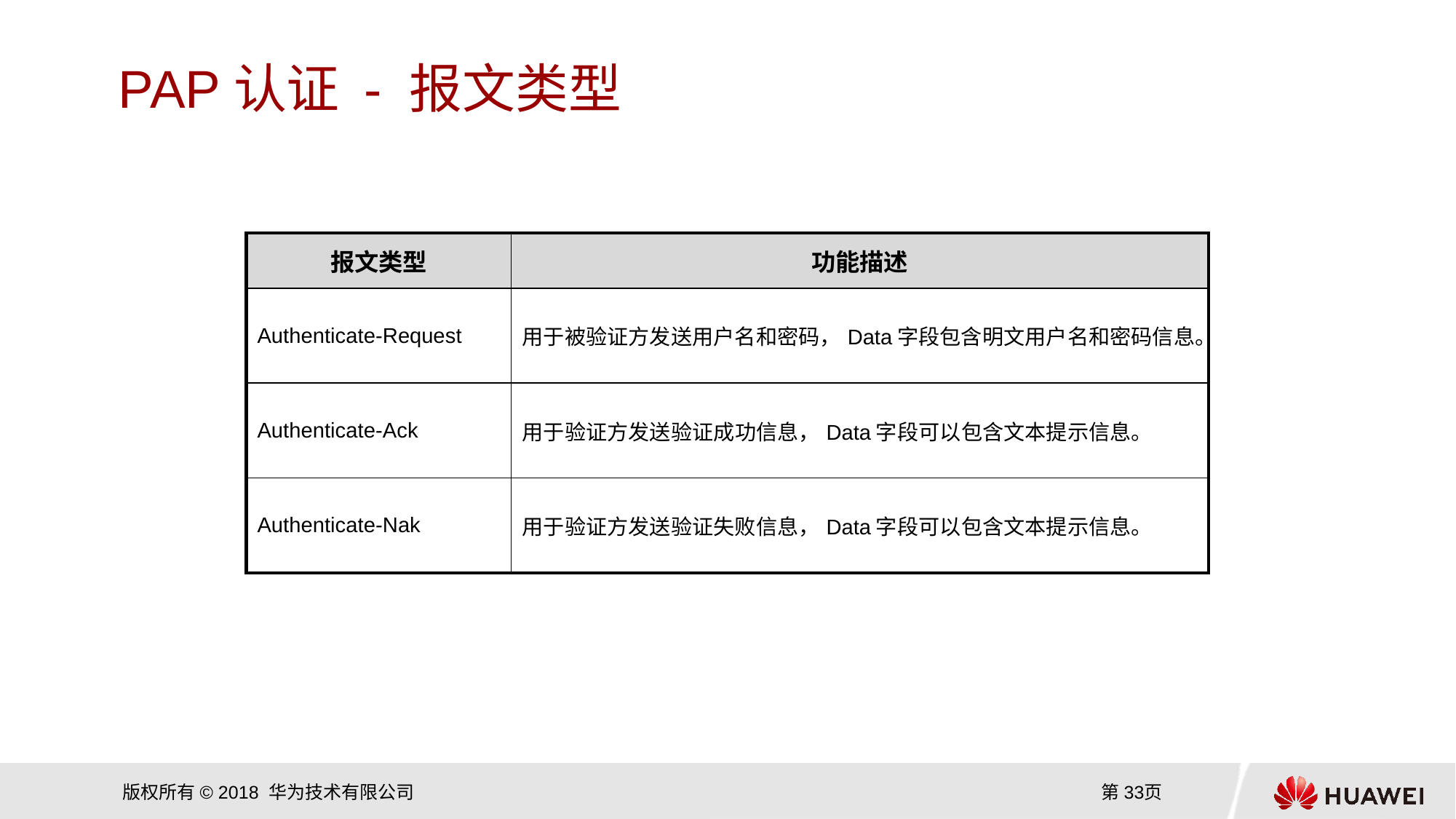

# PAP认证 - 报文类型
| 报文类型 | 功能描述 |
| --- | --- |
| Authenticate-Request | 用于被验证方发送用户名和密码，Data字段包含明文用户名和密码信息。 |
| Authenticate-Ack | 用于验证方发送验证成功信息，Data字段可以包含文本提示信息。 |
| Authenticate-Nak | 用于验证方发送验证失败信息，Data字段可以包含文本提示信息。 |